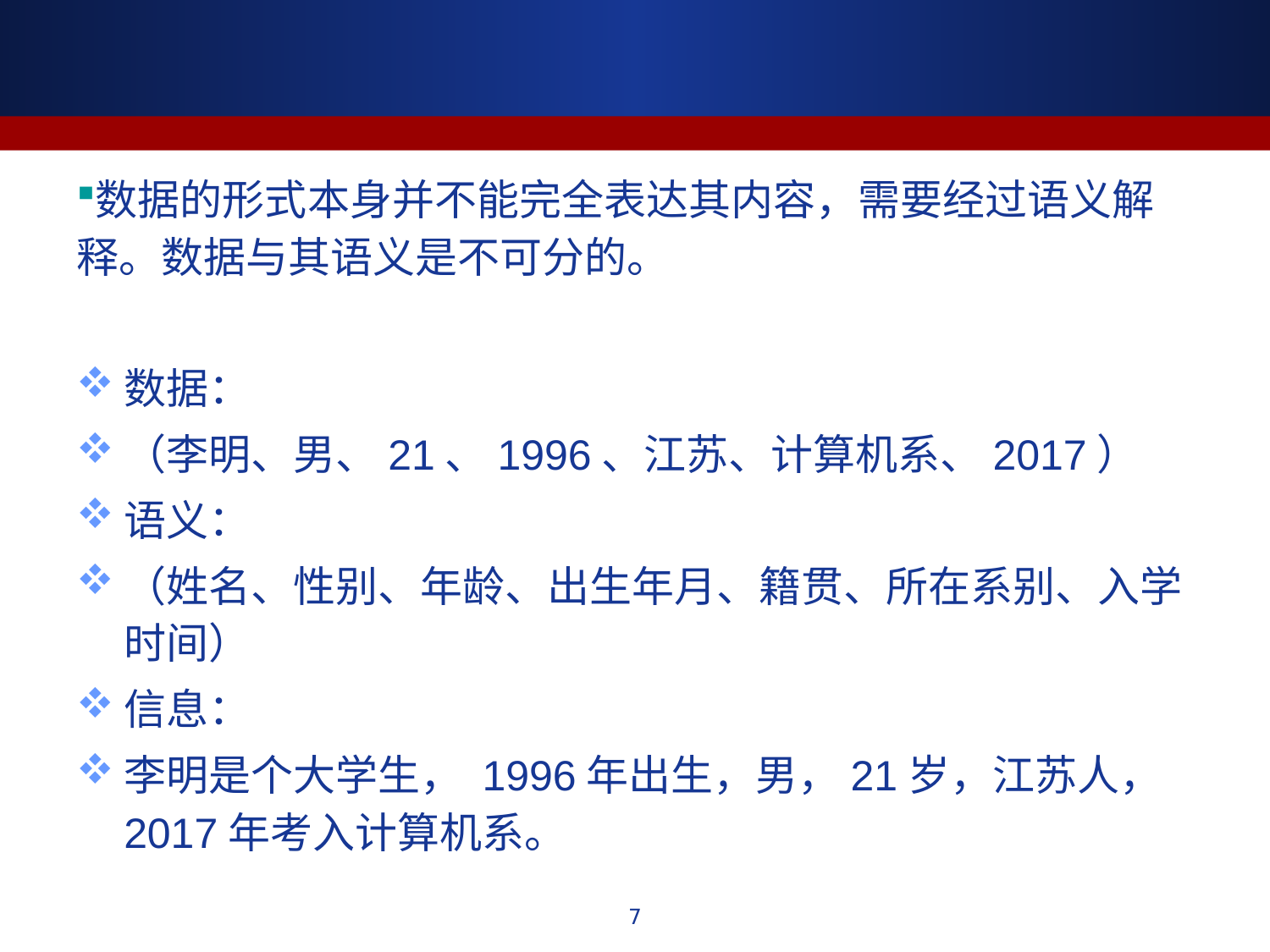

#
数据的形式本身并不能完全表达其内容，需要经过语义解释。数据与其语义是不可分的。

数据：
（李明、男、21、1996、江苏、计算机系、2017）
语义：
（姓名、性别、年龄、出生年月、籍贯、所在系别、入学时间）
信息：
李明是个大学生， 1996年出生，男，21岁，江苏人，2017年考入计算机系。

7